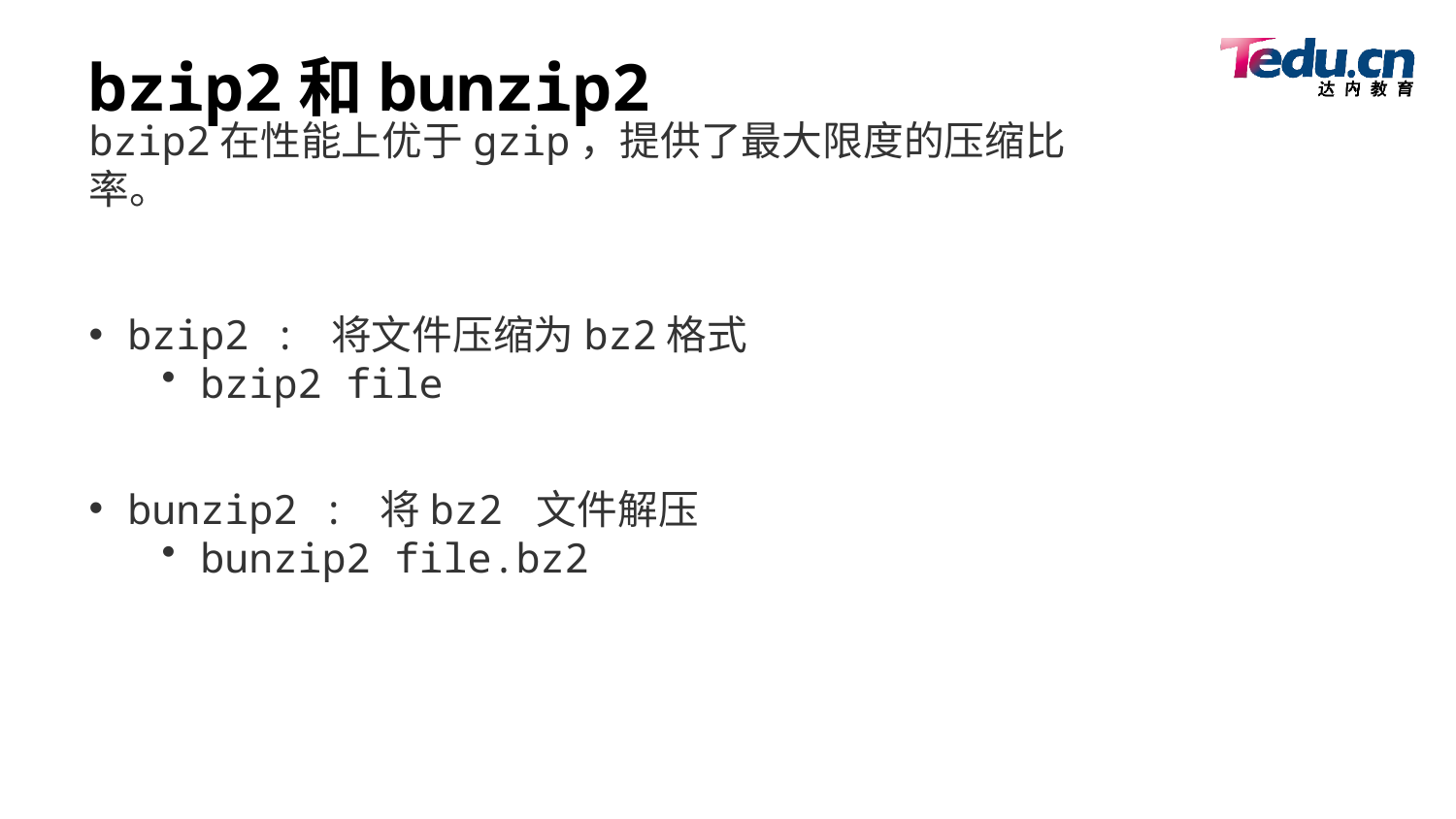

# bzip2和bunzip2
bzip2在性能上优于gzip，提供了最大限度的压缩比率。

 bzip2 : 将文件压缩为bz2格式
 bzip2 file

 bunzip2 : 将bz2 文件解压
 bunzip2 file.bz2